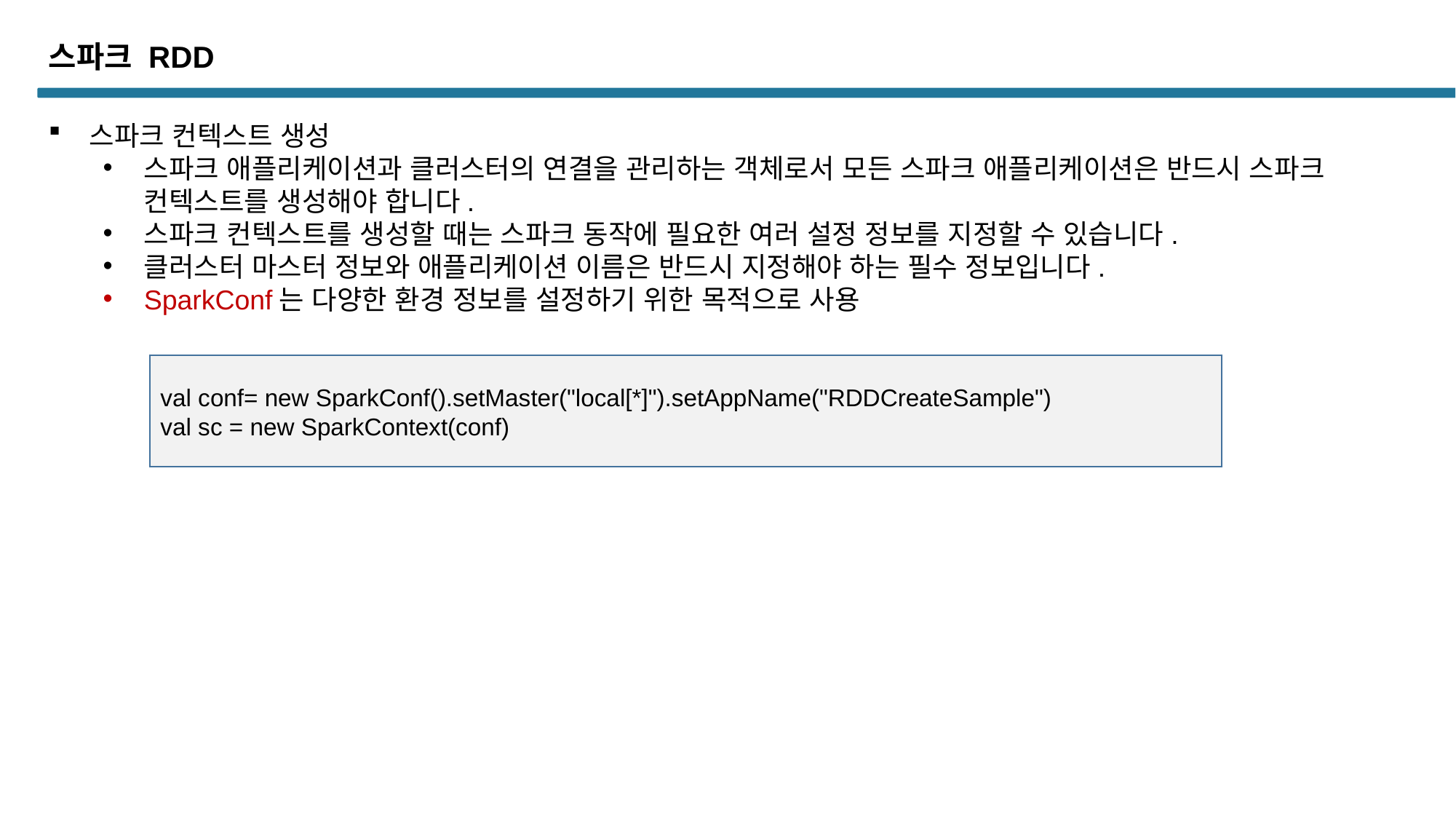

스파크 RDD
스파크 컨텍스트 생성
스파크 애플리케이션과 클러스터의 연결을 관리하는 객체로서 모든 스파크 애플리케이션은 반드시 스파크 컨텍스트를 생성해야 합니다.
스파크 컨텍스트를 생성할 때는 스파크 동작에 필요한 여러 설정 정보를 지정할 수 있습니다.
클러스터 마스터 정보와 애플리케이션 이름은 반드시 지정해야 하는 필수 정보입니다.
SparkConf는 다양한 환경 정보를 설정하기 위한 목적으로 사용

val conf= new SparkConf().setMaster("local[*]").setAppName("RDDCreateSample")
val sc = new SparkContext(conf)